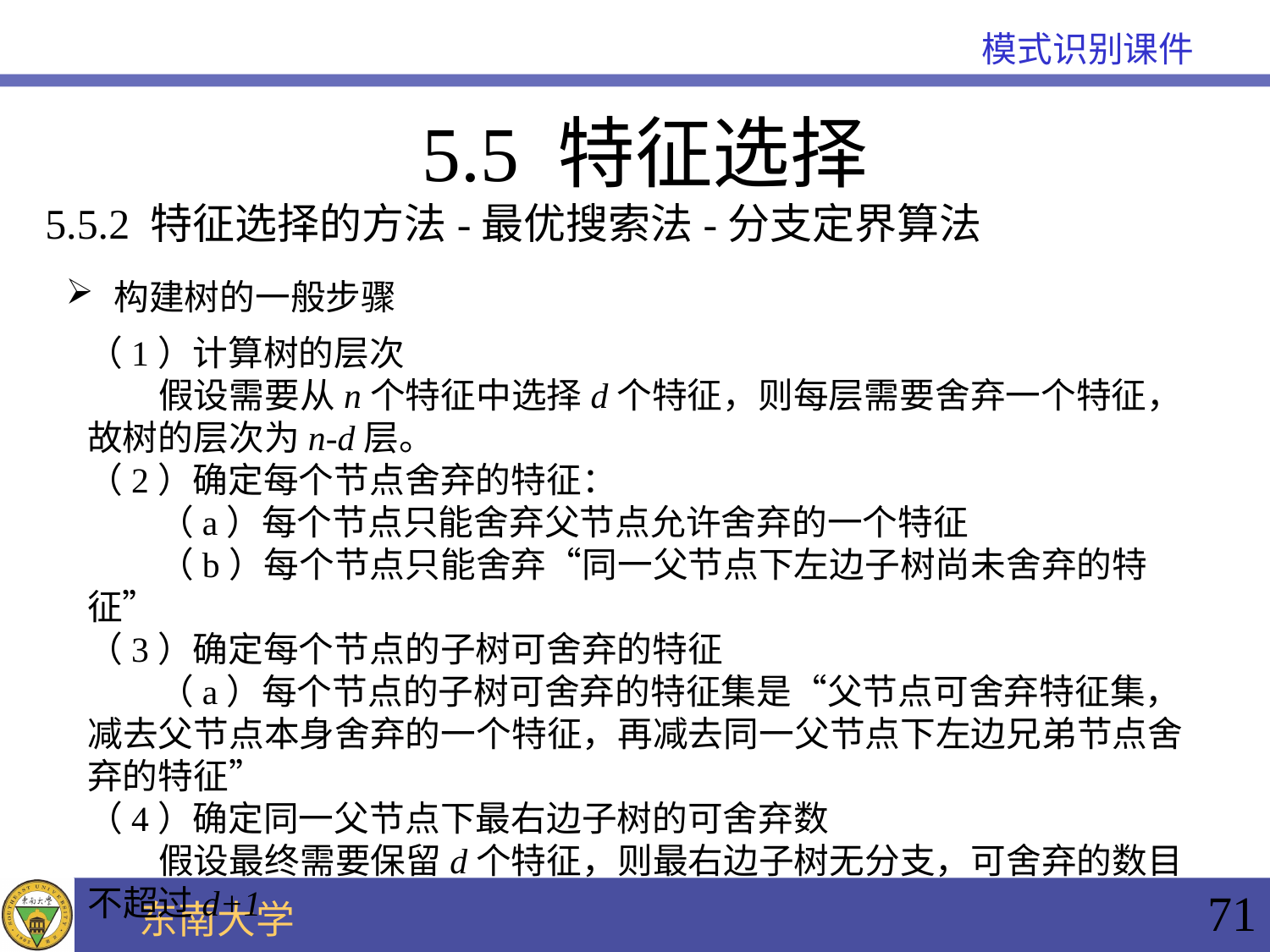

# 5.5 特征选择
5.5.2 特征选择的方法-最优搜索法-分支定界算法
构建树的一般步骤
（1）计算树的层次
        假设需要从n个特征中选择d个特征，则每层需要舍弃一个特征，故树的层次为n-d层。
（2）确定每个节点舍弃的特征：
        （a）每个节点只能舍弃父节点允许舍弃的一个特征
        （b）每个节点只能舍弃“同一父节点下左边子树尚未舍弃的特征”
（3）确定每个节点的子树可舍弃的特征
        （a）每个节点的子树可舍弃的特征集是“父节点可舍弃特征集，减去父节点本身舍弃的一个特征，再减去同一父节点下左边兄弟节点舍弃的特征”
（4）确定同一父节点下最右边子树的可舍弃数
        假设最终需要保留d个特征，则最右边子树无分支，可舍弃的数目不超过d+1
71